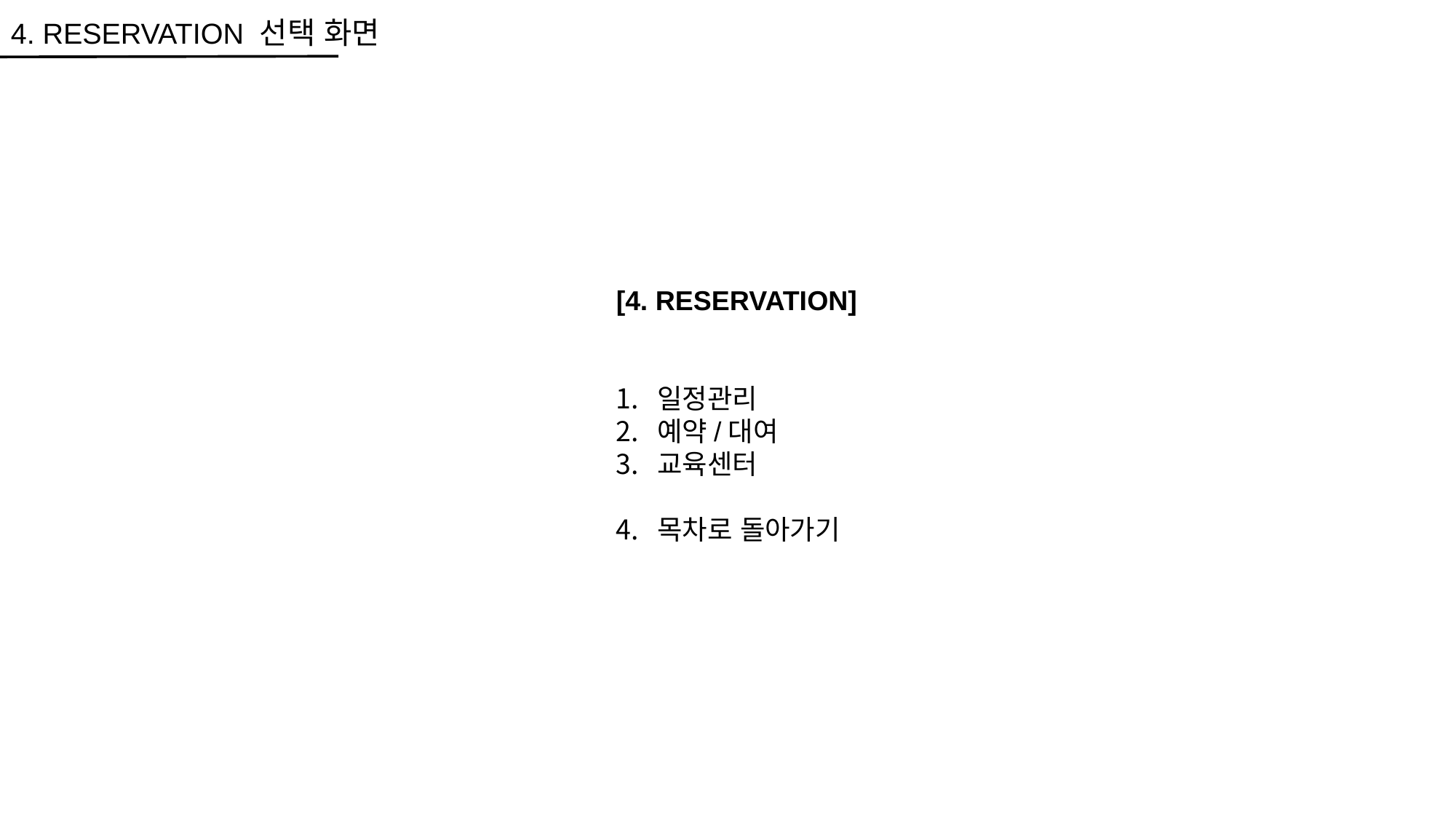

4. RESERVATION 선택 화면

[4. RESERVATION]

일정관리
예약/대여
교육센터

목차로 돌아가기